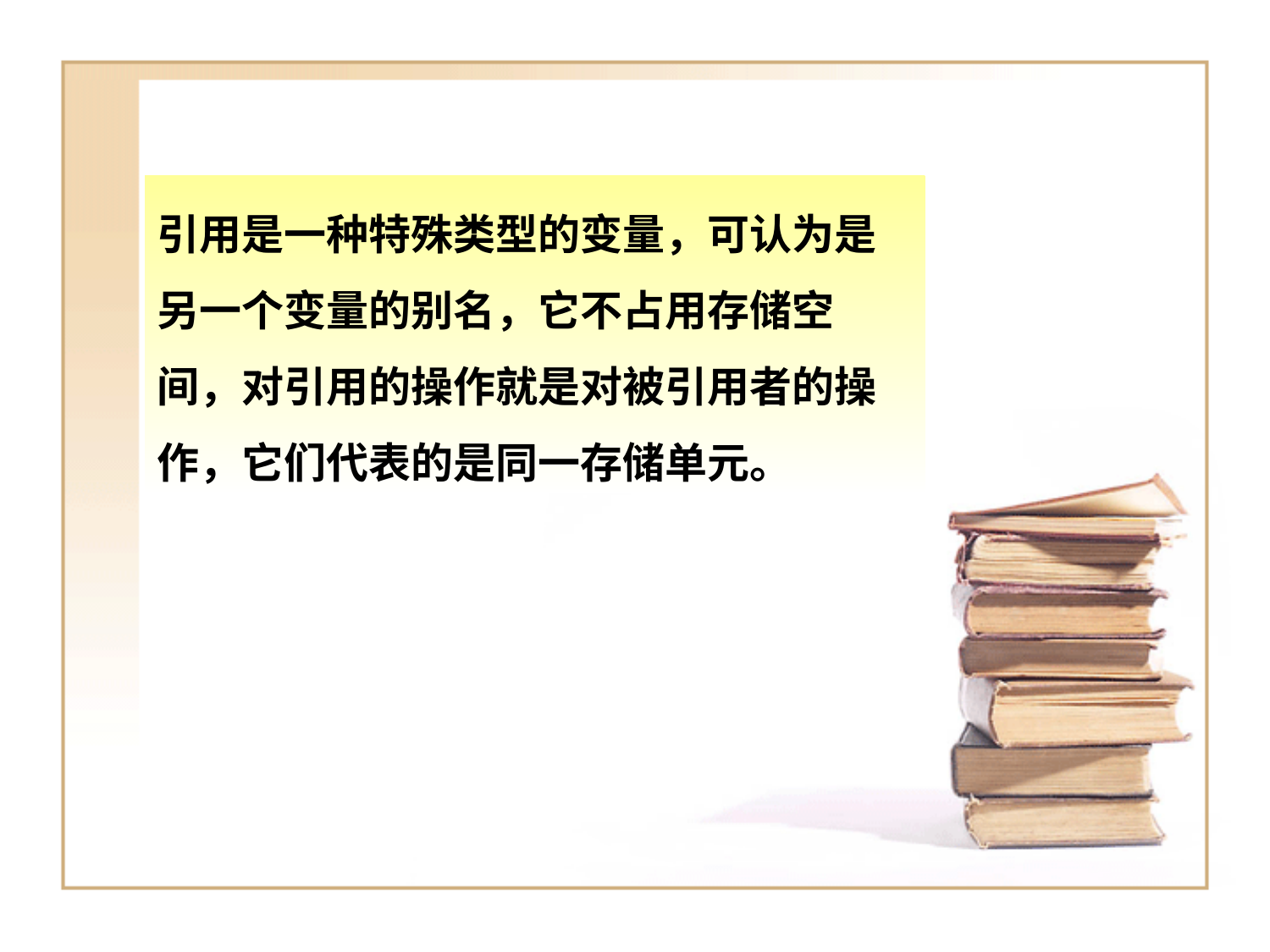

引用是一种特殊类型的变量，可认为是另一个变量的别名，它不占用存储空间，对引用的操作就是对被引用者的操作，它们代表的是同一存储单元。